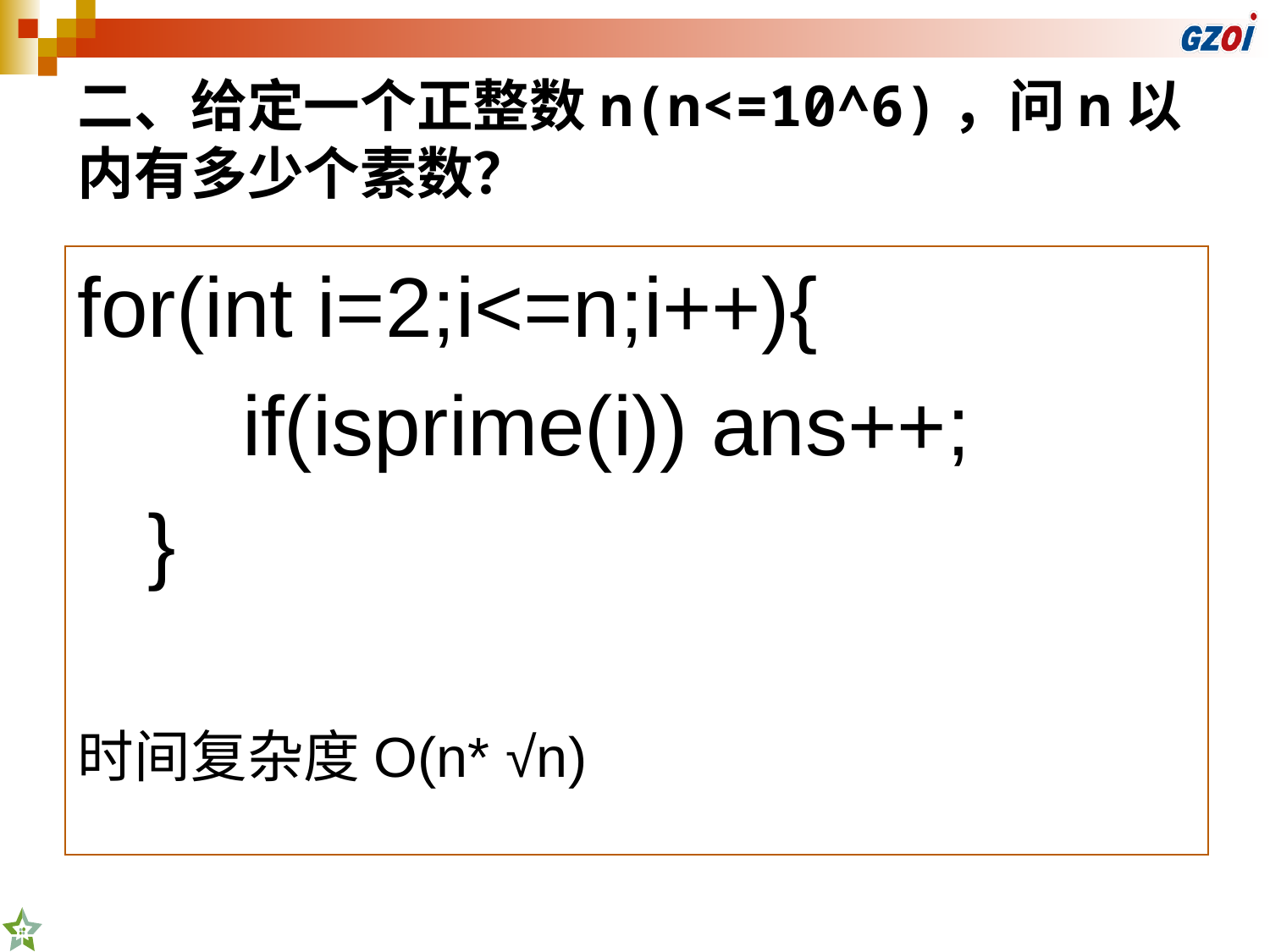

# 二、给定一个正整数n(n<=10^6)，问n以内有多少个素数？
for(int i=2;i<=n;i++){
       if(isprime(i)) ans++;
   }

时间复杂度O(n* √n)